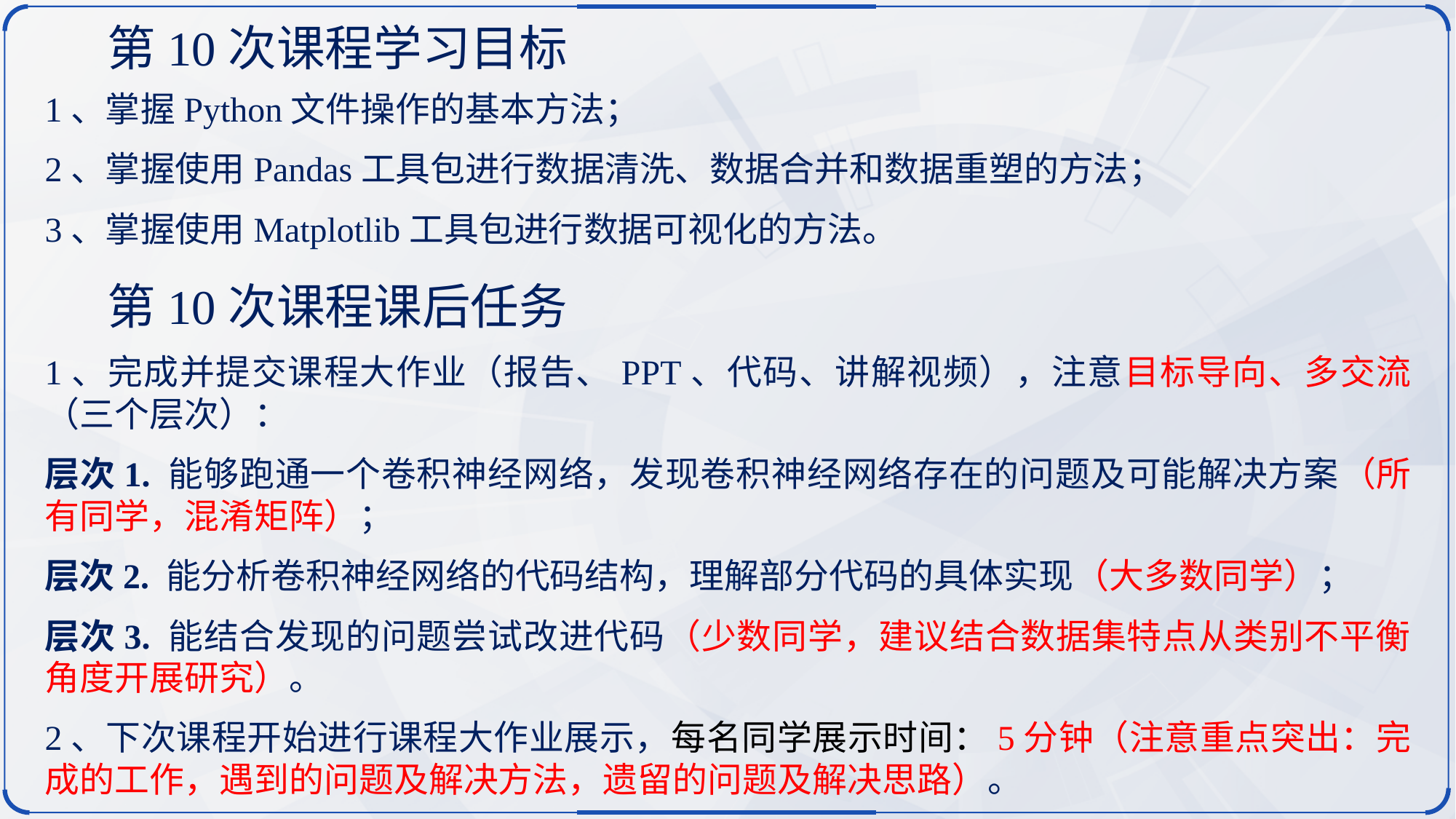

第10次课程学习目标
1、掌握Python文件操作的基本方法；
2、掌握使用Pandas工具包进行数据清洗、数据合并和数据重塑的方法；
3、掌握使用Matplotlib工具包进行数据可视化的方法。
第10次课程课后任务
1、完成并提交课程大作业（报告、PPT、代码、讲解视频），注意目标导向、多交流（三个层次）：
层次1. 能够跑通一个卷积神经网络，发现卷积神经网络存在的问题及可能解决方案（所有同学，混淆矩阵）；
层次2. 能分析卷积神经网络的代码结构，理解部分代码的具体实现（大多数同学）；
层次3. 能结合发现的问题尝试改进代码（少数同学，建议结合数据集特点从类别不平衡角度开展研究）。
2、下次课程开始进行课程大作业展示，每名同学展示时间：5分钟（注意重点突出：完成的工作，遇到的问题及解决方法，遗留的问题及解决思路）。